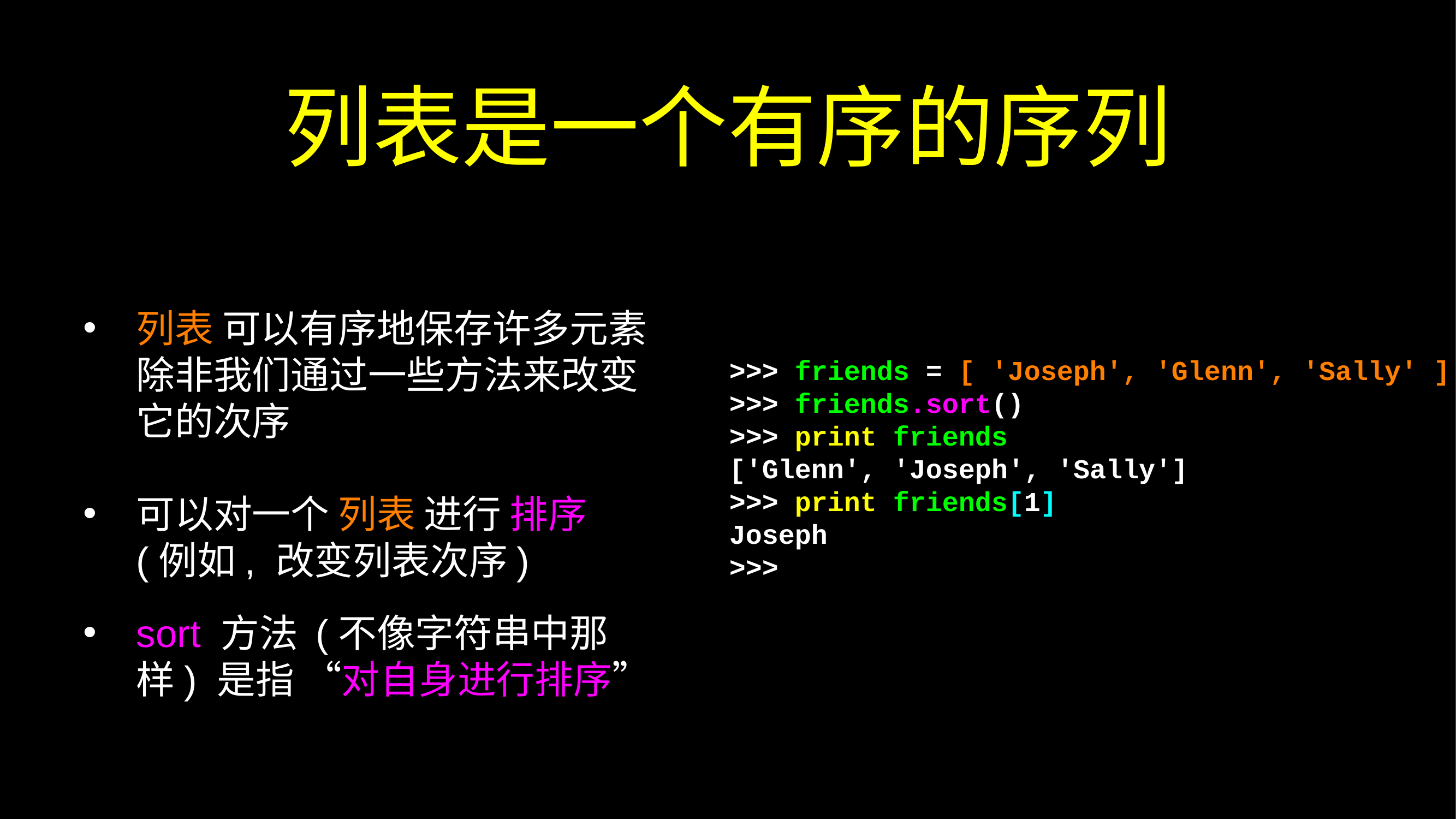

# 列表是一个有序的序列
列表 可以有序地保存许多元素除非我们通过一些方法来改变它的次序

可以对一个 列表 进行 排序
(例如, 改变列表次序)
sort 方法 (不像字符串中那样) 是指 “对自身进行排序”
>>> friends = [ 'Joseph', 'Glenn', 'Sally' ]
>>> friends.sort()
>>> print friends
['Glenn', 'Joseph', 'Sally']
>>> print friends[1]
Joseph
>>>